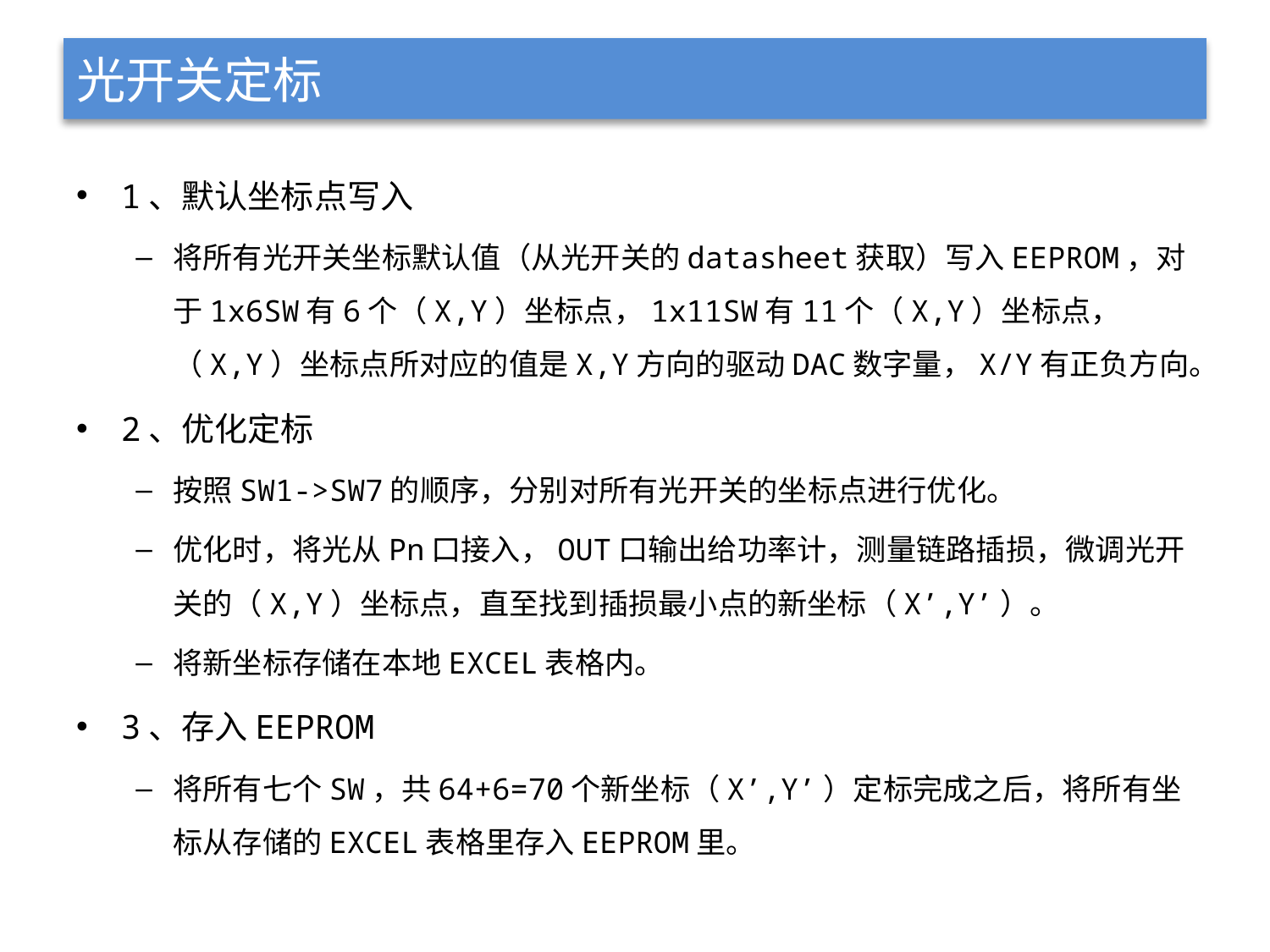

# 光开关定标
1、默认坐标点写入
将所有光开关坐标默认值（从光开关的datasheet获取）写入EEPROM，对于1x6SW有6个（X,Y）坐标点，1x11SW有11个（X,Y）坐标点， （X,Y）坐标点所对应的值是X,Y方向的驱动DAC数字量，X/Y有正负方向。
2、优化定标
按照SW1->SW7的顺序，分别对所有光开关的坐标点进行优化。
优化时，将光从Pn口接入，OUT口输出给功率计，测量链路插损，微调光开关的（X,Y）坐标点，直至找到插损最小点的新坐标（X’,Y’）。
将新坐标存储在本地EXCEL表格内。
3、存入EEPROM
将所有七个SW，共64+6=70个新坐标（X’,Y’）定标完成之后，将所有坐标从存储的EXCEL表格里存入EEPROM里。